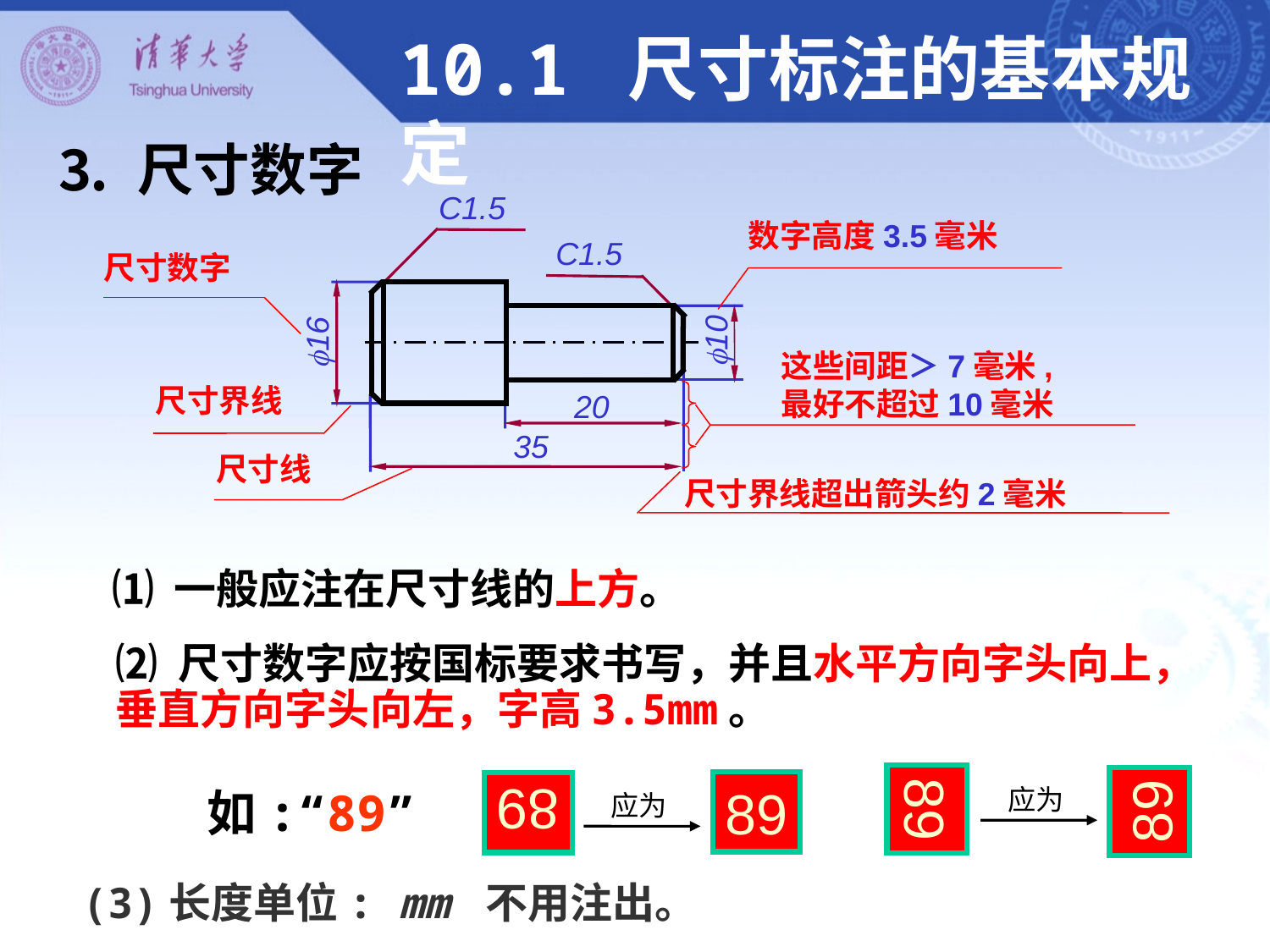

10.1 尺寸标注的基本规定
⒊ 尺寸数字
C1.5
数字高度3.5毫米

C1.5

尺寸数字

φ10
φ16
这些间距＞7毫米,
最好不超过10毫米

尺寸界线

20

35

尺寸线

尺寸界线超出箭头约2毫米

⑴ 一般应注在尺寸线的上方。
⑵ 尺寸数字应按国标要求书写，并且水平方向字头向上，垂直方向字头向左，字高3.5mm。
89
89
89
89
如:“89”
应为

应为

(3)长度单位: mm 不用注出。